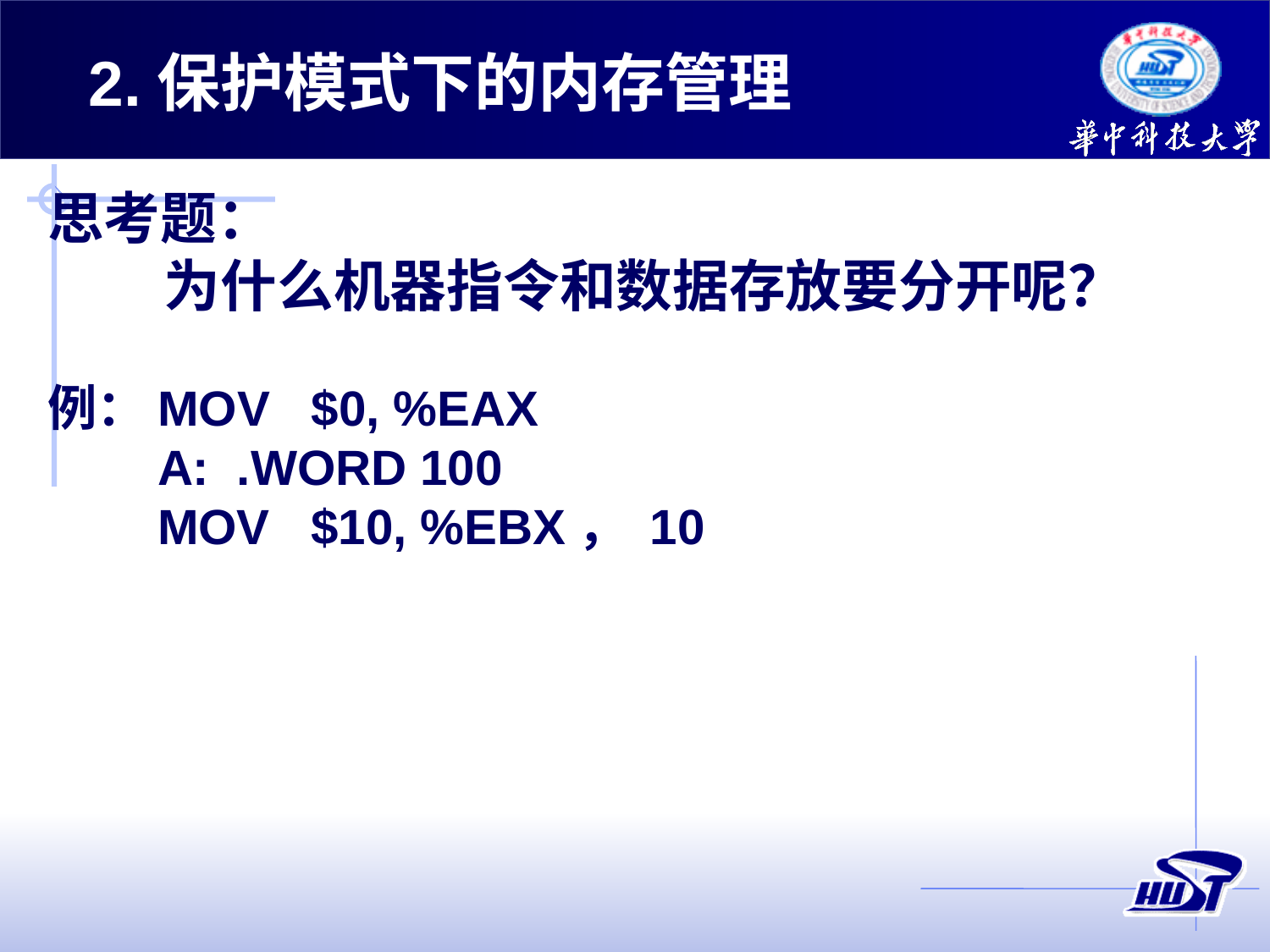

2.保护模式下的内存管理
思考题：
        为什么机器指令和数据存放要分开呢？

例：MOV   $0, %EAX
        A:  .WORD 100
        MOV   $10, %EBX， 10